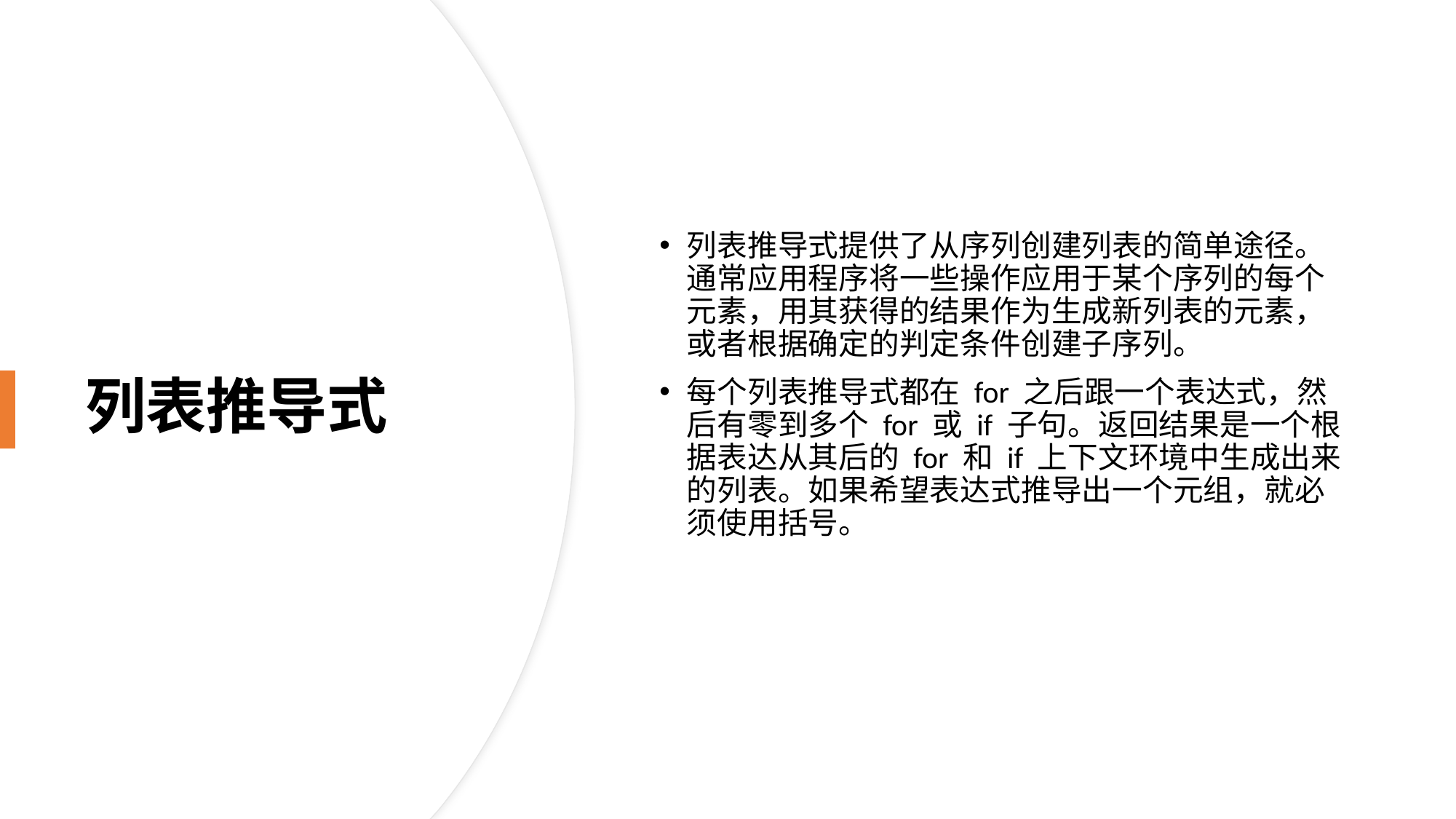

列表推导式提供了从序列创建列表的简单途径。通常应用程序将一些操作应用于某个序列的每个元素，用其获得的结果作为生成新列表的元素，或者根据确定的判定条件创建子序列。
每个列表推导式都在 for 之后跟一个表达式，然后有零到多个 for 或 if 子句。返回结果是一个根据表达从其后的 for 和 if 上下文环境中生成出来的列表。如果希望表达式推导出一个元组，就必须使用括号。

# 列表推导式